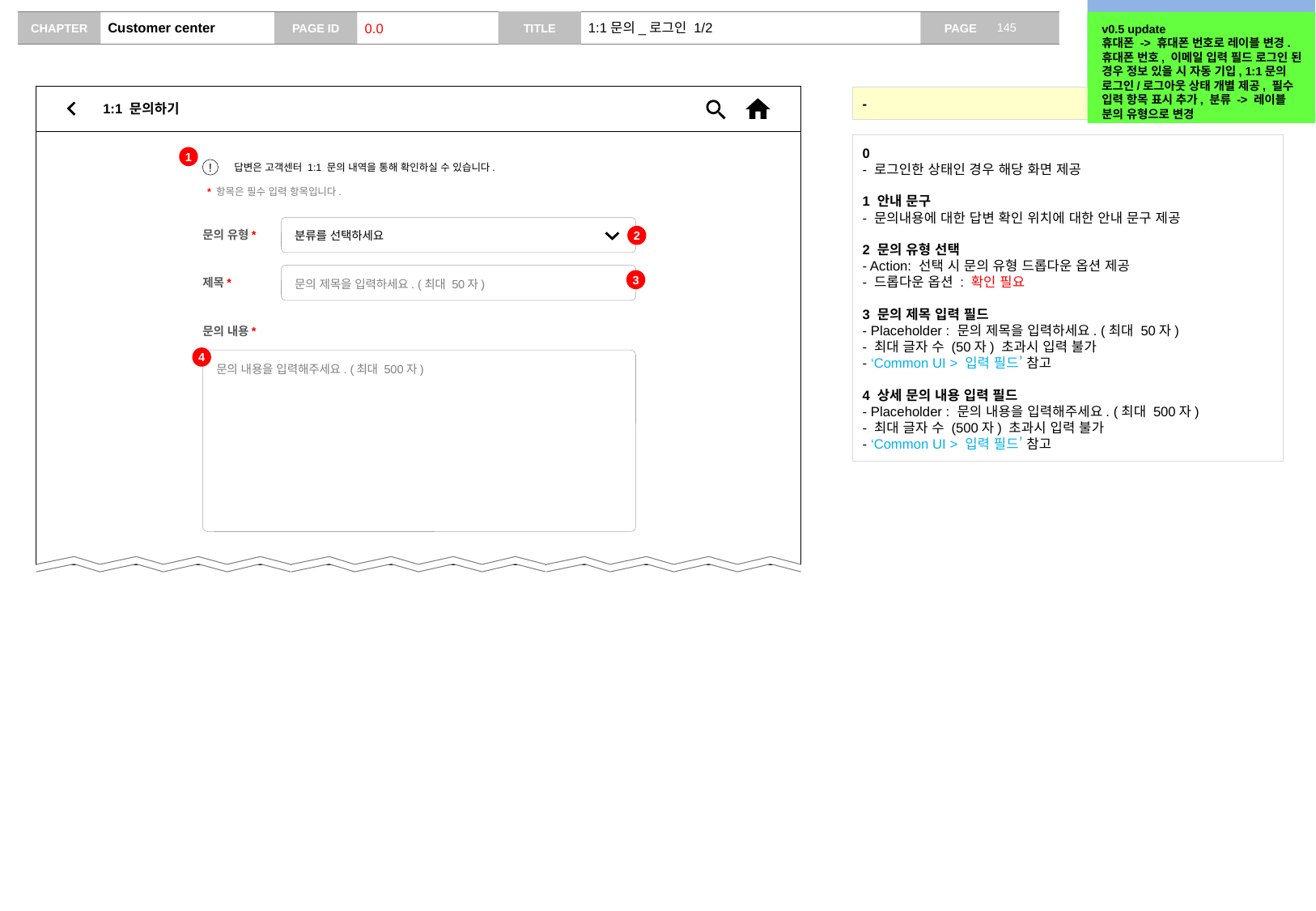

v0.2 update
화면 구성 수정
v0.5 update
휴대폰 -> 휴대폰 번호로 레이블 변경. 휴대폰 번호, 이메일 입력 필드 로그인 된 경우 정보 있을 시 자동 기입, 1:1문의 로그인/로그아웃 상태 개별 제공, 필수 입력 항목 표시 추가, 분류 -> 레이블 분의 유형으로 변경
# Customer center
0.0
1:1문의_로그인 1/2

1:1 문의하기
-

0
- 로그인한 상태인 경우 해당 화면 제공

1 안내 문구
- 문의내용에 대한 답변 확인 위치에 대한 안내 문구 제공

2 문의 유형 선택
- Action: 선택 시 문의 유형 드롭다운 옵션 제공
- 드롭다운 옵션 : 확인 필요

3 문의 제목 입력 필드
- Placeholder : 문의 제목을 입력하세요. (최대 50자)
- 최대 글자 수 (50자) 초과시 입력 불가
- ‘Common UI > 입력 필드’ 참고

4 상세 문의 내용 입력 필드
- Placeholder : 문의 내용을 입력해주세요. (최대 500자)
- 최대 글자 수 (500자) 초과시 입력 불가
- ‘Common UI > 입력 필드’ 참고
1
!
답변은 고객센터 1:1 문의 내역을 통해 확인하실 수 있습니다.
* 항목은 필수 입력 항목입니다.
분류를 선택하세요
2
문의 유형*

문의 제목을 입력하세요. (최대 50자)
3
제목*
문의 내용*
4
문의 내용을 입력해주세요. (최대 500자)